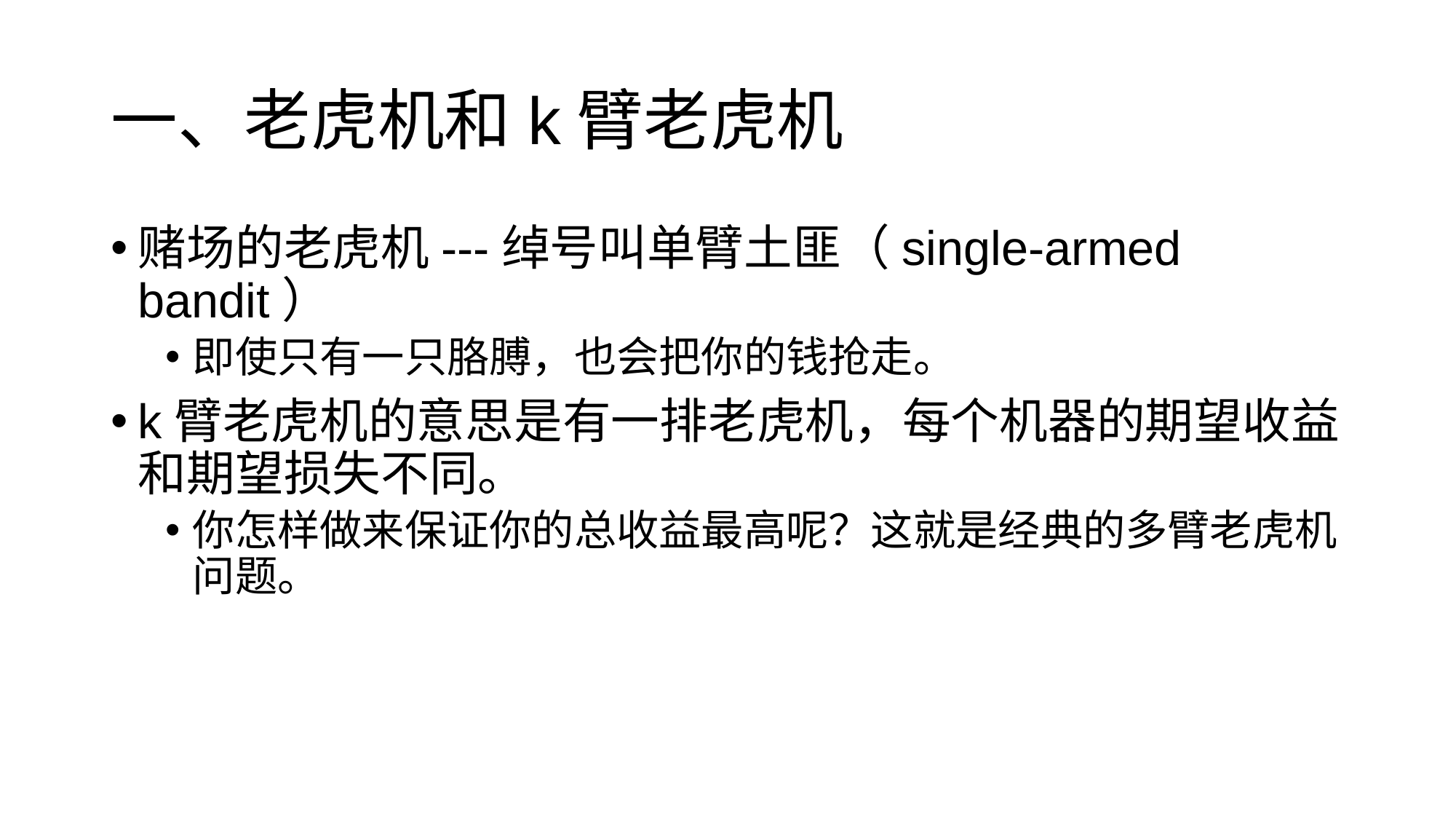

# 一、老虎机和k臂老虎机
赌场的老虎机---绰号叫单臂土匪（single-armed bandit）
即使只有一只胳膊，也会把你的钱抢走。
k臂老虎机的意思是有一排老虎机，每个机器的期望收益和期望损失不同。
你怎样做来保证你的总收益最高呢？这就是经典的多臂老虎机问题。